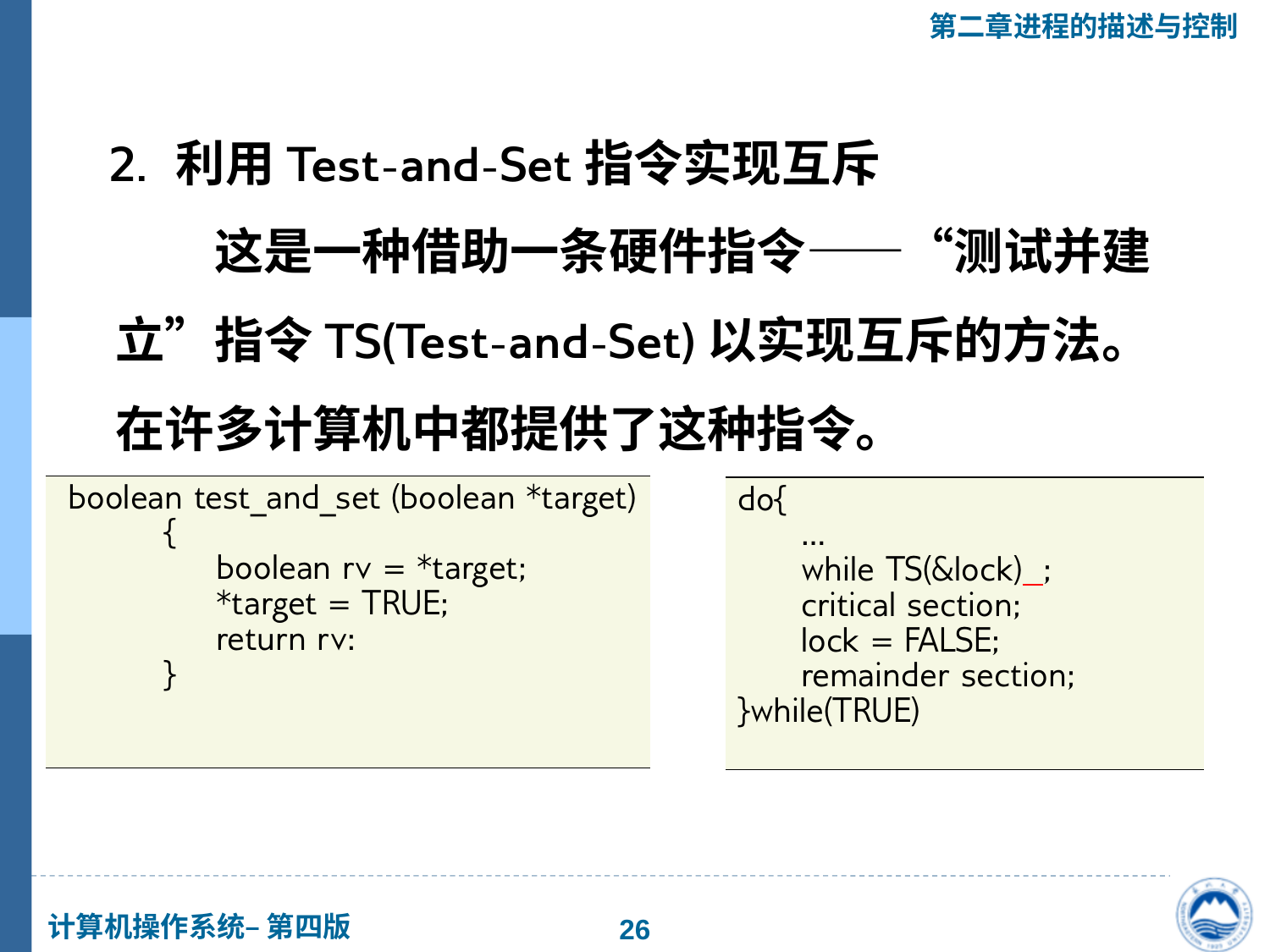

2. 利用Test-and-Set指令实现互斥
　　这是一种借助一条硬件指令——“测试并建立”指令TS(Test-and-Set)以实现互斥的方法。在许多计算机中都提供了这种指令。

| boolean test\_and\_set (boolean \*target) { boolean rv = \*target; \*target = TRUE; return rv: } |
| --- |
| do{ … while TS(&lock) ; critical section; lock = FALSE; remainder section; }while(TRUE) |
| --- |